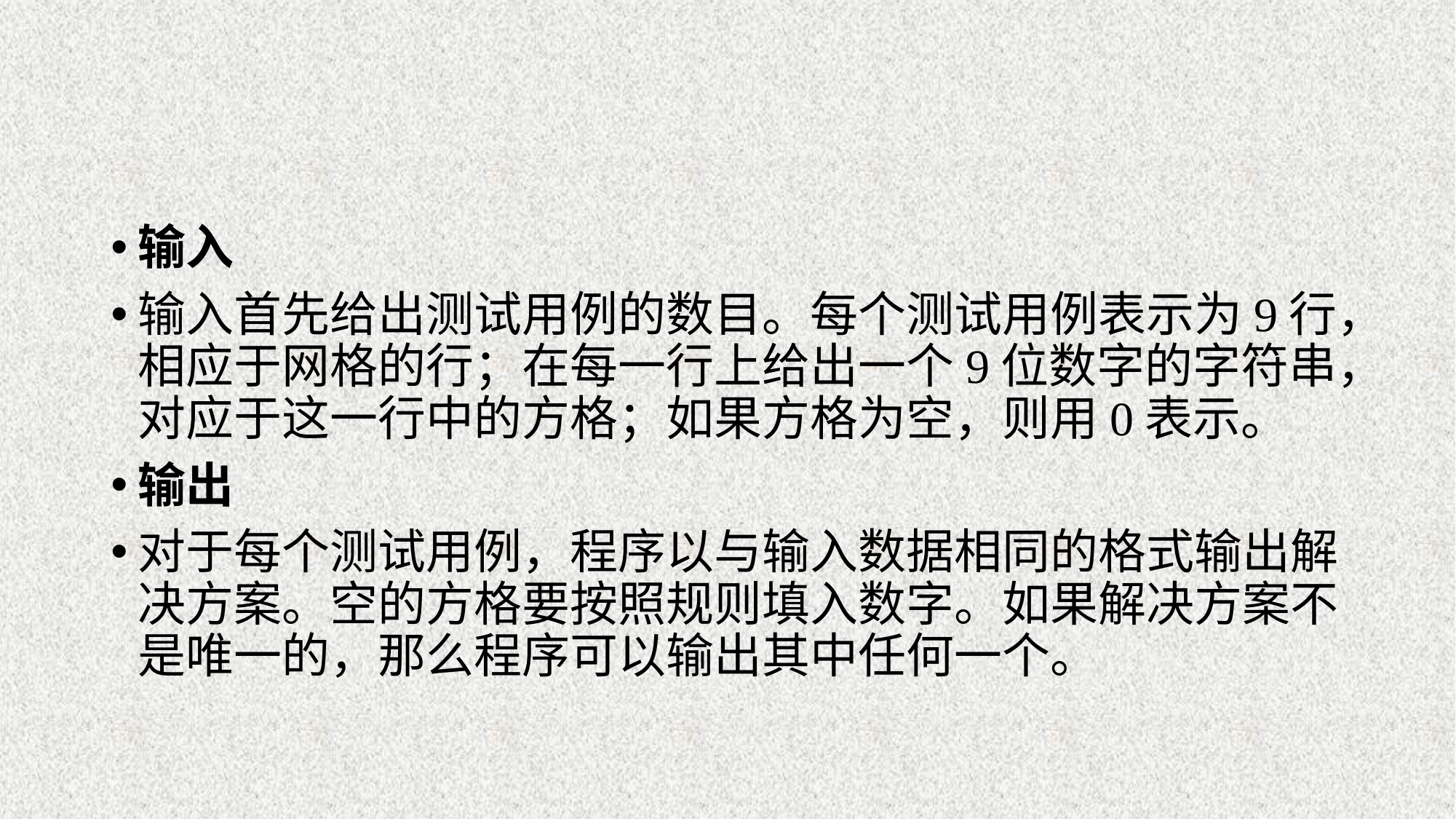

#
输入
输入首先给出测试用例的数目。每个测试用例表示为9行，相应于网格的行；在每一行上给出一个9位数字的字符串，对应于这一行中的方格；如果方格为空，则用0表示。
输出
对于每个测试用例，程序以与输入数据相同的格式输出解决方案。空的方格要按照规则填入数字。如果解决方案不是唯一的，那么程序可以输出其中任何一个。